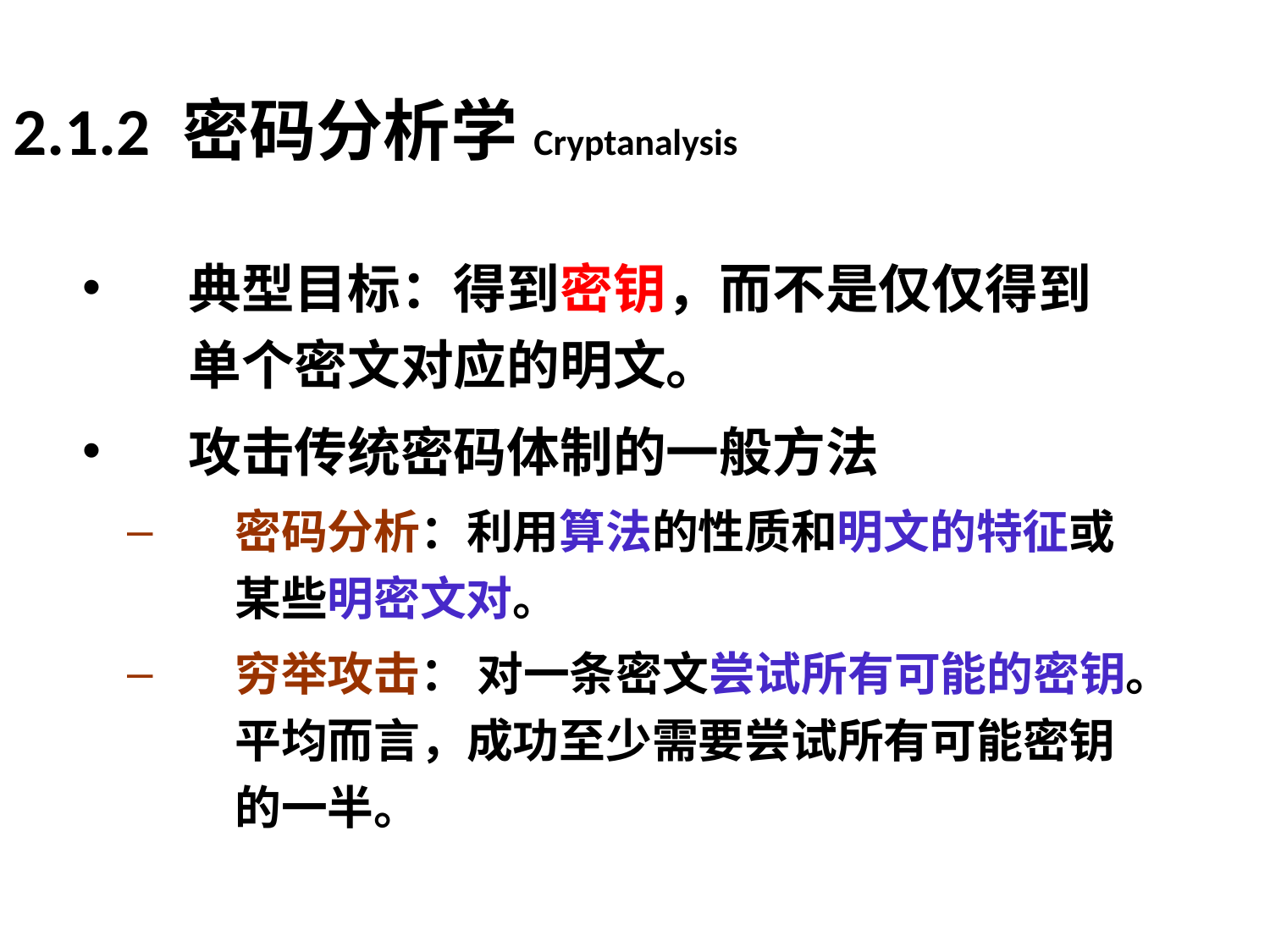

# 2.1.2 密码分析学Cryptanalysis
典型目标：得到密钥，而不是仅仅得到单个密文对应的明文。
攻击传统密码体制的一般方法
密码分析：利用算法的性质和明文的特征或某些明密文对。
穷举攻击： 对一条密文尝试所有可能的密钥。平均而言，成功至少需要尝试所有可能密钥的一半。